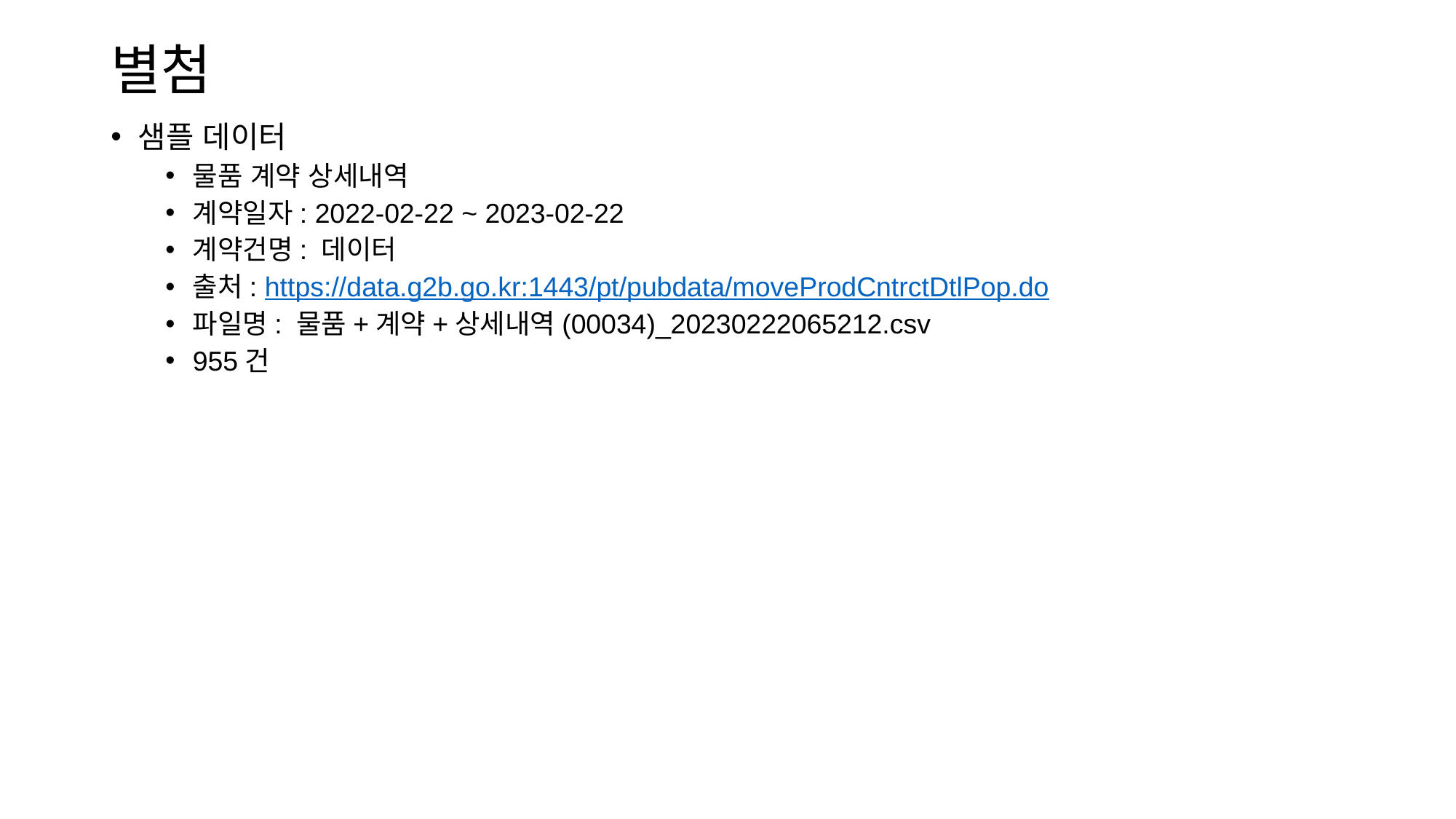

# 별첨
샘플 데이터
물품 계약 상세내역
계약일자: 2022-02-22 ~ 2023-02-22
계약건명: 데이터
출처: https://data.g2b.go.kr:1443/pt/pubdata/moveProdCntrctDtlPop.do
파일명: 물품+계약+상세내역(00034)_20230222065212.csv
955건